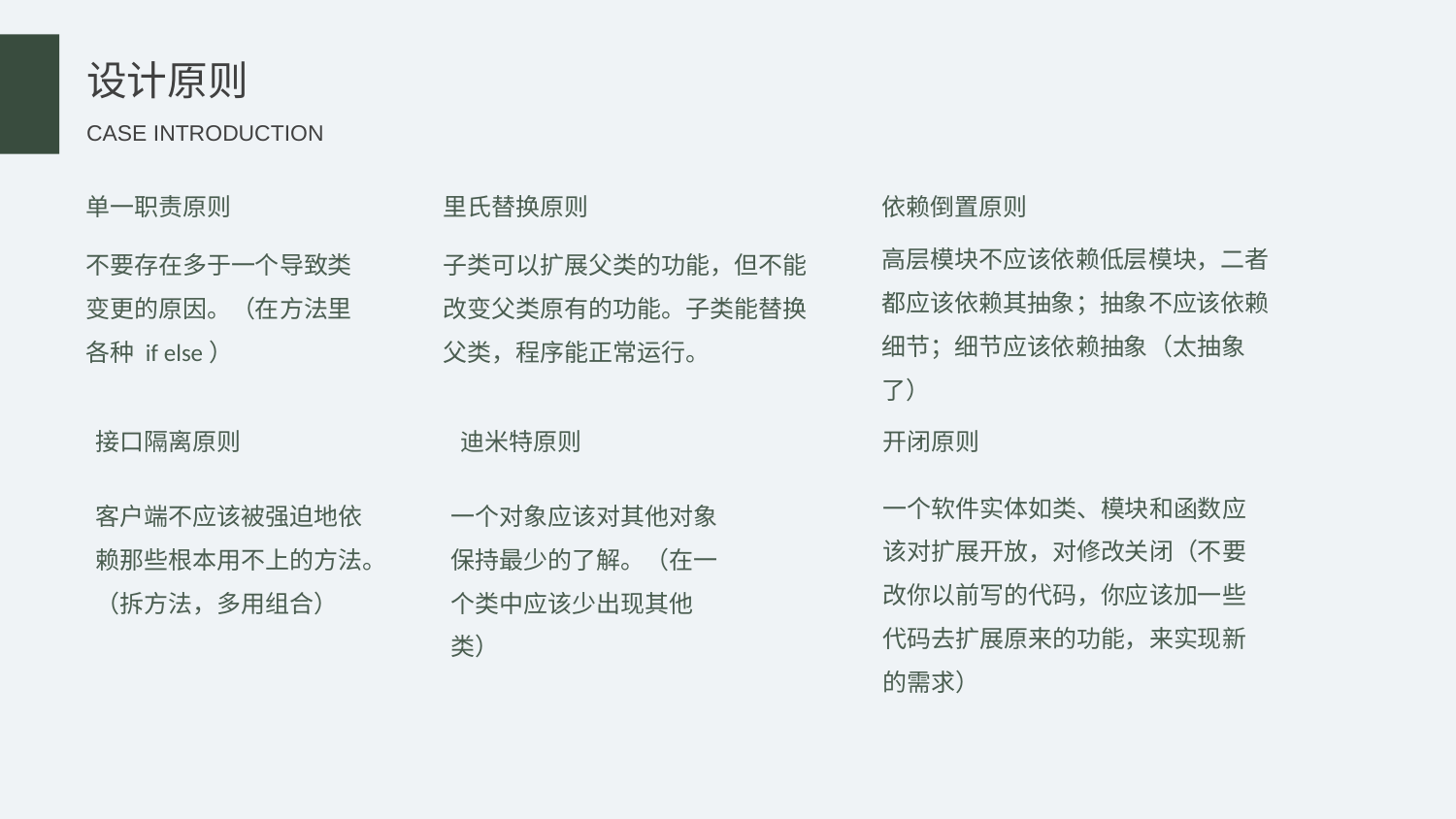

设计原则
CASE INTRODUCTION
单一职责原则
不要存在多于一个导致类变更的原因。（在方法里各种 if else）
里氏替换原则
依赖倒置原则
高层模块不应该依赖低层模块，二者都应该依赖其抽象；抽象不应该依赖细节；细节应该依赖抽象（太抽象了）
子类可以扩展父类的功能，但不能改变父类原有的功能。子类能替换父类，程序能正常运行。
接口隔离原则
客户端不应该被强迫地依赖那些根本用不上的方法。（拆方法，多用组合）
迪米特原则
开闭原则
一个软件实体如类、模块和函数应该对扩展开放，对修改关闭（不要改你以前写的代码，你应该加一些代码去扩展原来的功能，来实现新的需求）
一个对象应该对其他对象保持最少的了解。（在一个类中应该少出现其他类）